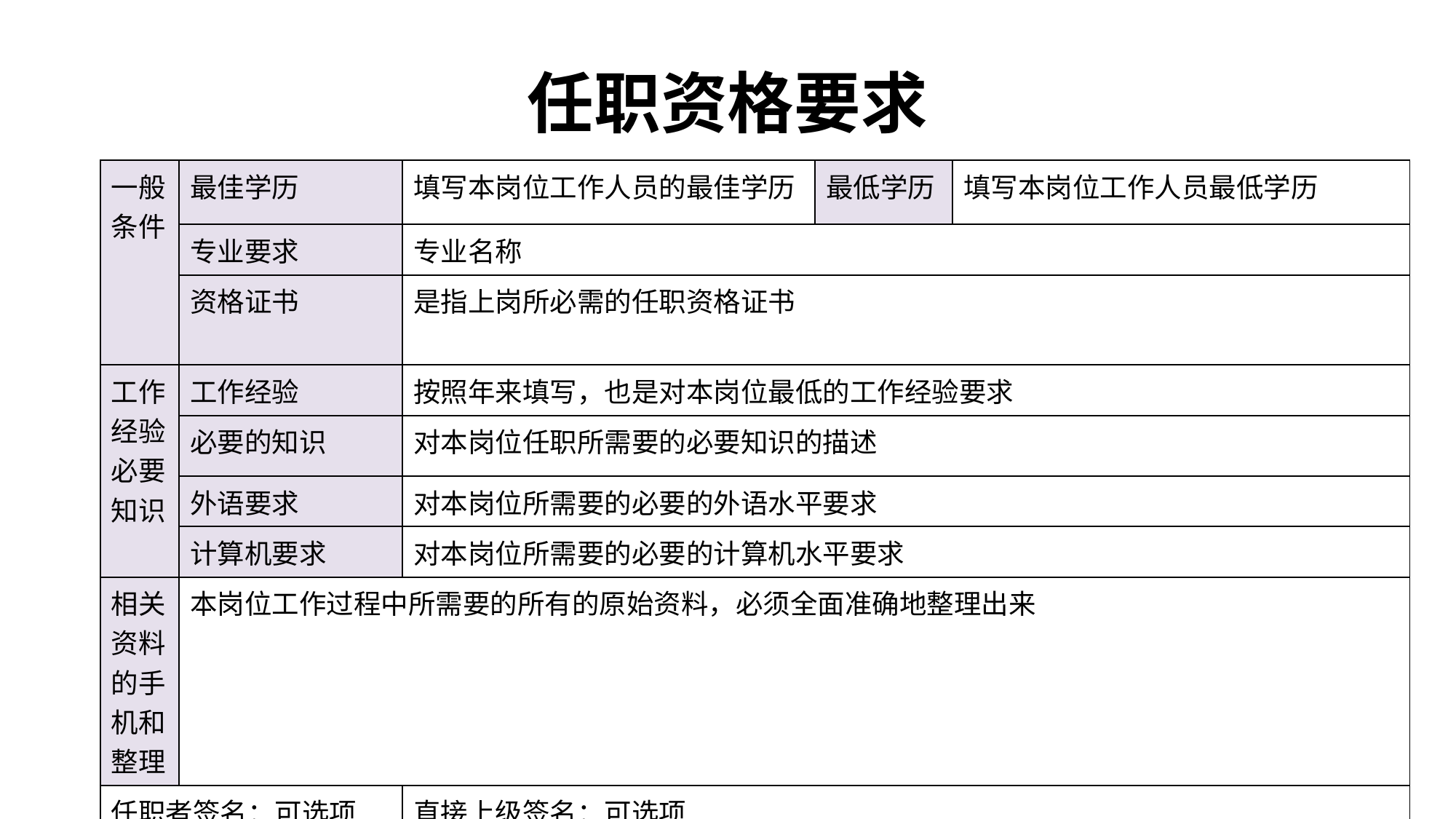

# 任职资格要求
| 一般条件 | 最佳学历 | 填写本岗位工作人员的最佳学历 | 最低学历 | 填写本岗位工作人员最低学历 |
| --- | --- | --- | --- | --- |
|  | 专业要求 | 专业名称 |  |  |
|  | 资格证书 | 是指上岗所必需的任职资格证书 |  |  |
| 工作经验必要知识 | 工作经验 | 按照年来填写，也是对本岗位最低的工作经验要求 |  |  |
|  | 必要的知识 | 对本岗位任职所需要的必要知识的描述 |  |  |
|  | 外语要求 | 对本岗位所需要的必要的外语水平要求 |  |  |
|  | 计算机要求 | 对本岗位所需要的必要的计算机水平要求 |  |  |
| 相关资料的手机和整理 | 本岗位工作过程中所需要的所有的原始资料，必须全面准确地整理出来 |  |  |  |
| 任职者签名：可选项 日期：可选项 |  | 直接上级签名：可选项 日期：可选项 |  |  |